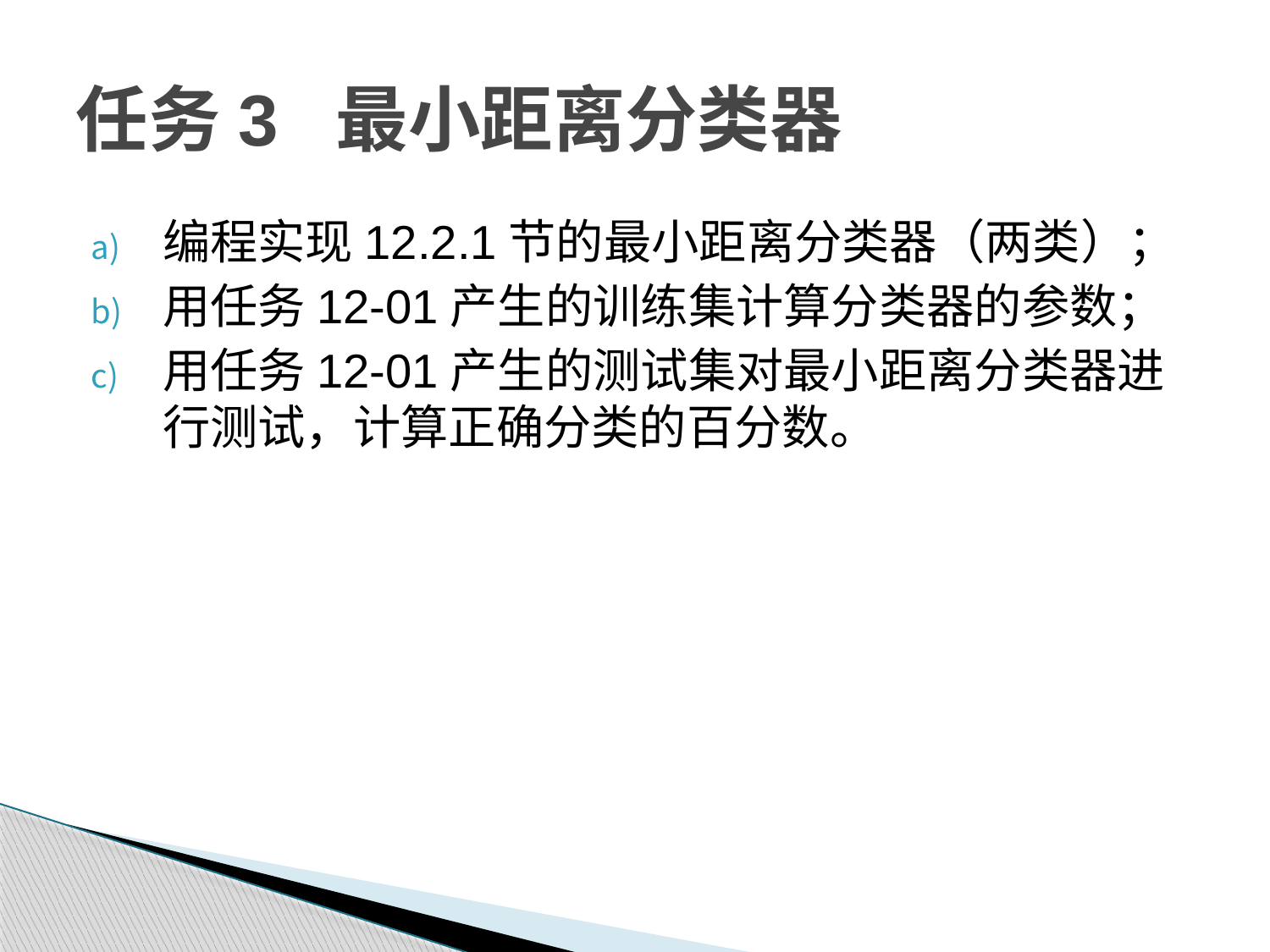

# 任务3  最小距离分类器
编程实现12.2.1节的最小距离分类器（两类）；
用任务12-01产生的训练集计算分类器的参数；
用任务12-01产生的测试集对最小距离分类器进行测试，计算正确分类的百分数。